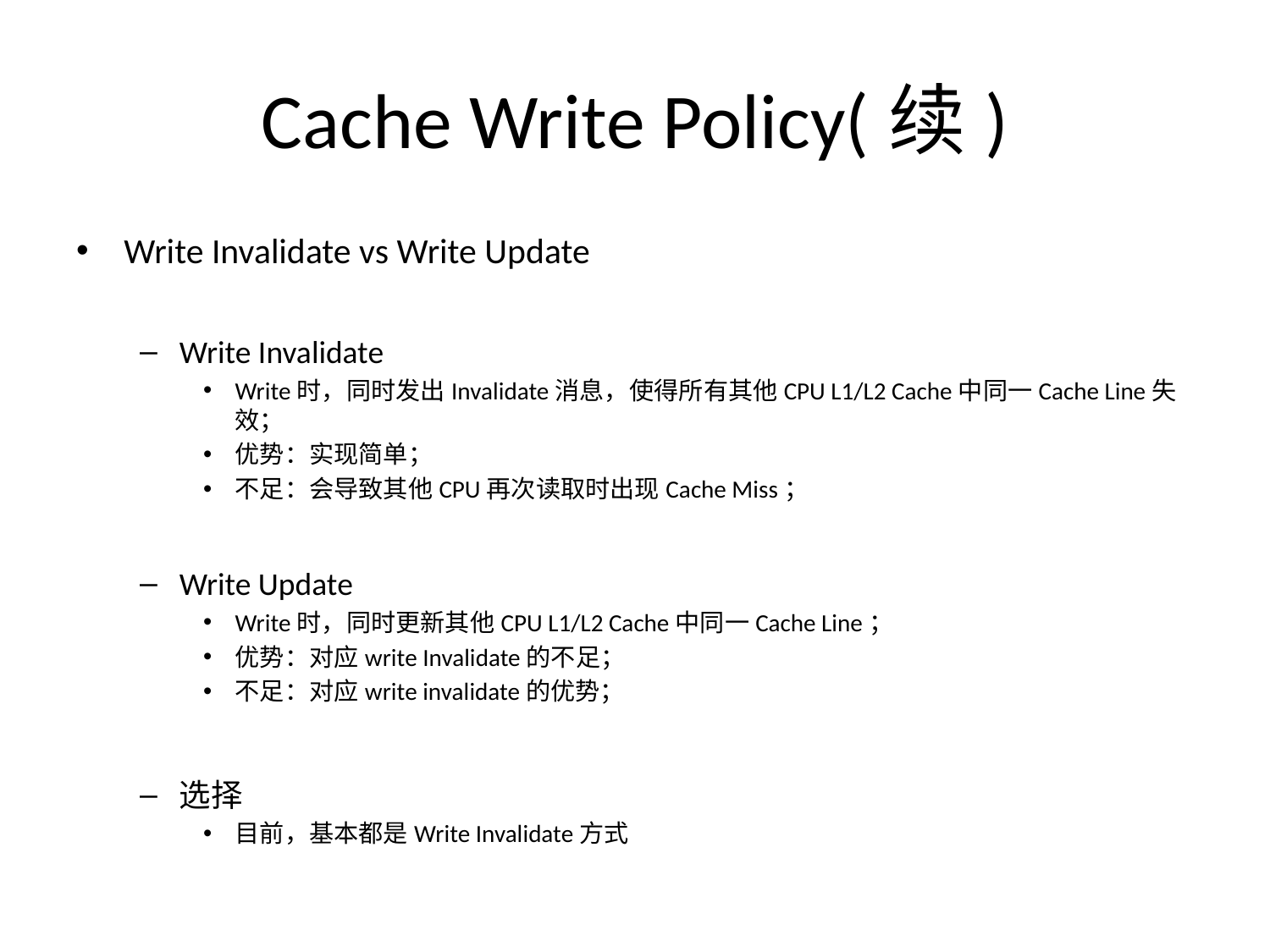

# Cache Write Policy(续)
Write Invalidate vs Write Update

Write Invalidate
Write时，同时发出Invalidate消息，使得所有其他CPU L1/L2 Cache中同一Cache Line失效；
优势：实现简单；
不足：会导致其他CPU再次读取时出现Cache Miss；

Write Update
Write时，同时更新其他CPU L1/L2 Cache中同一Cache Line；
优势：对应write Invalidate的不足；
不足：对应write invalidate的优势；

选择
目前，基本都是Write Invalidate方式